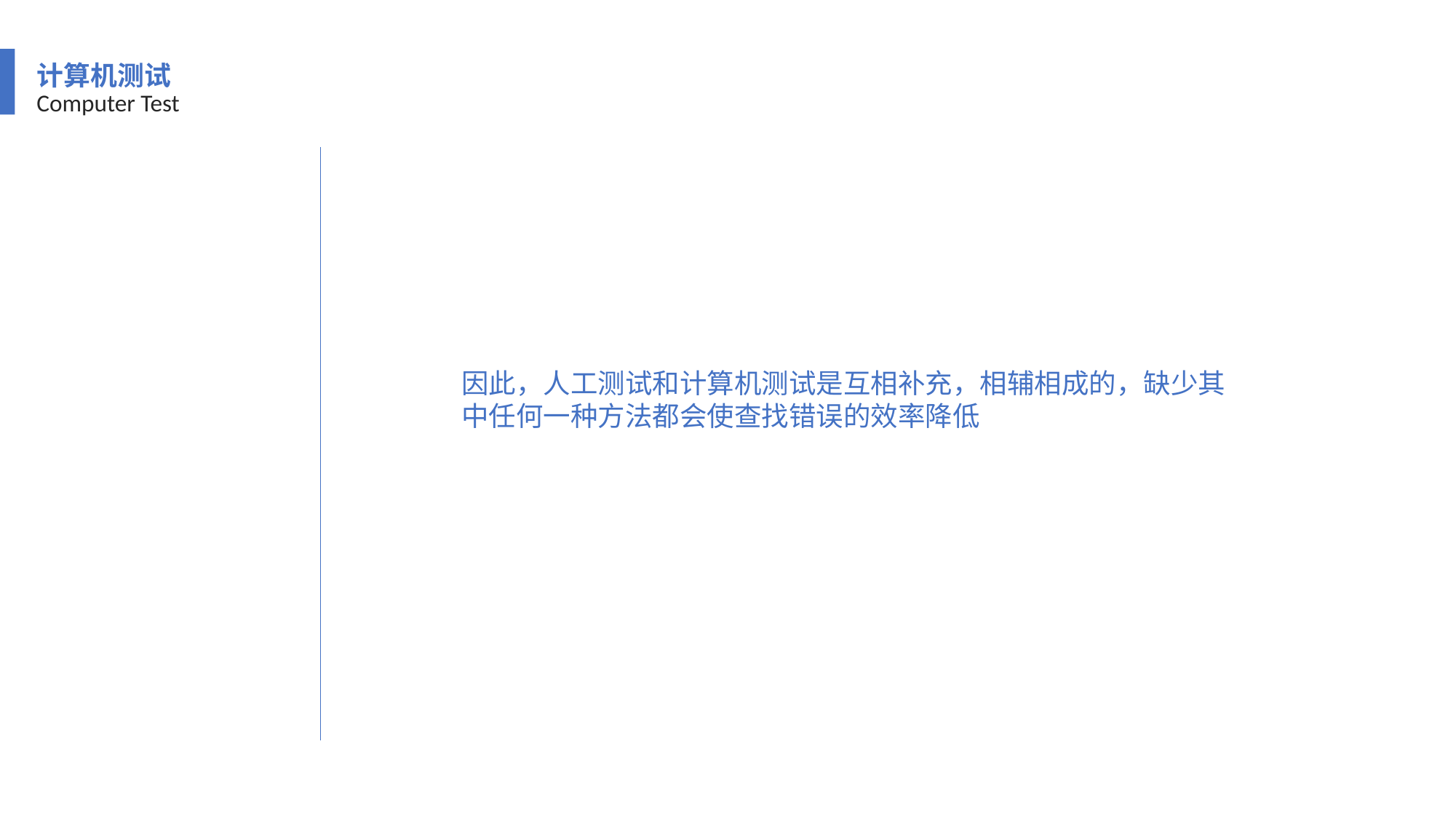

计算机测试
Computer Test
因此，人工测试和计算机测试是互相补充，相辅相成的，缺少其中任何一种方法都会使查找错误的效率降低